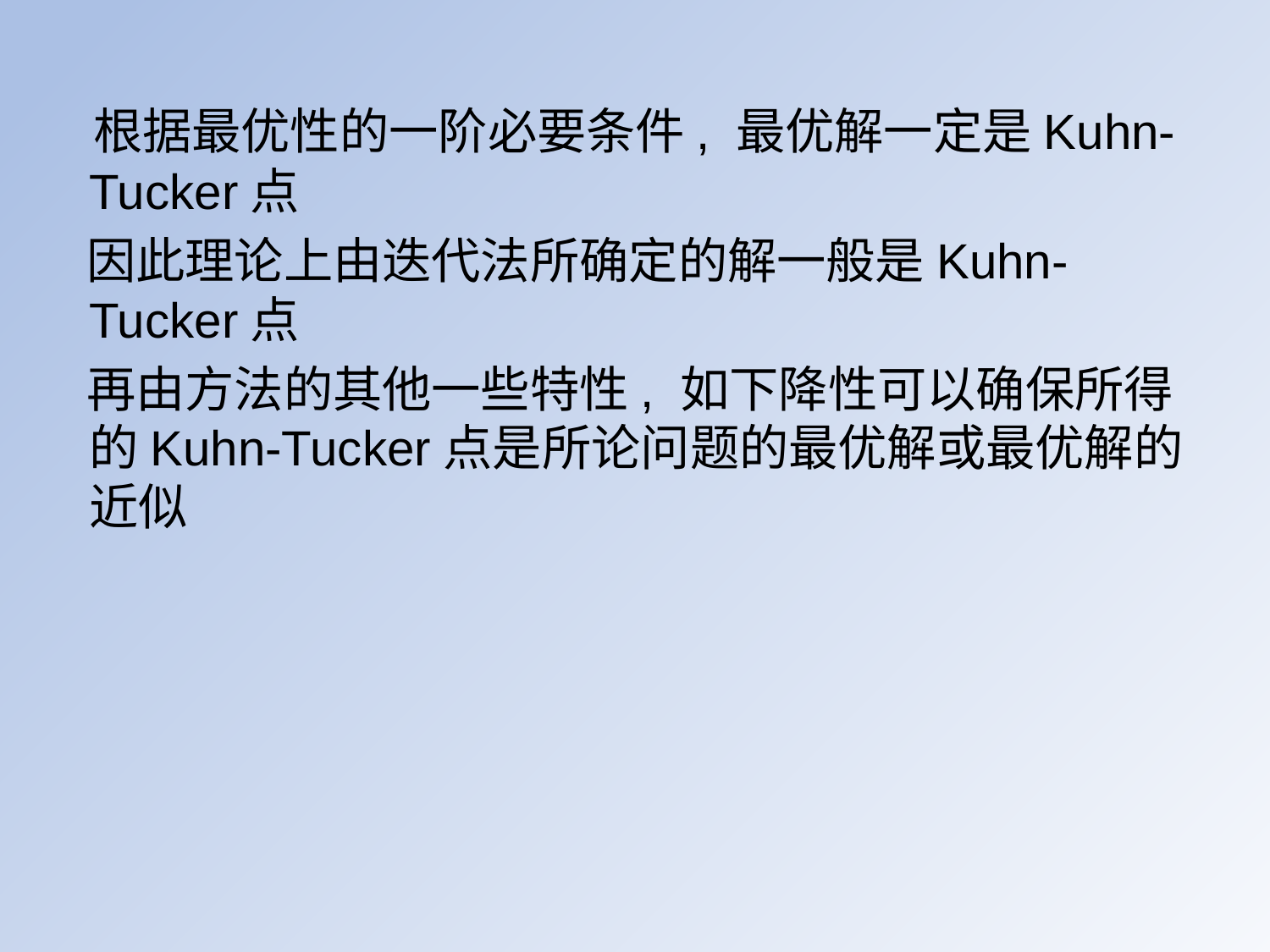

根据最优性的一阶必要条件, 最优解一定是Kuhn-Tucker点
   因此理论上由迭代法所确定的解一般是Kuhn-Tucker点
   再由方法的其他一些特性, 如下降性可以确保所得的Kuhn-Tucker点是所论问题的最优解或最优解的近似